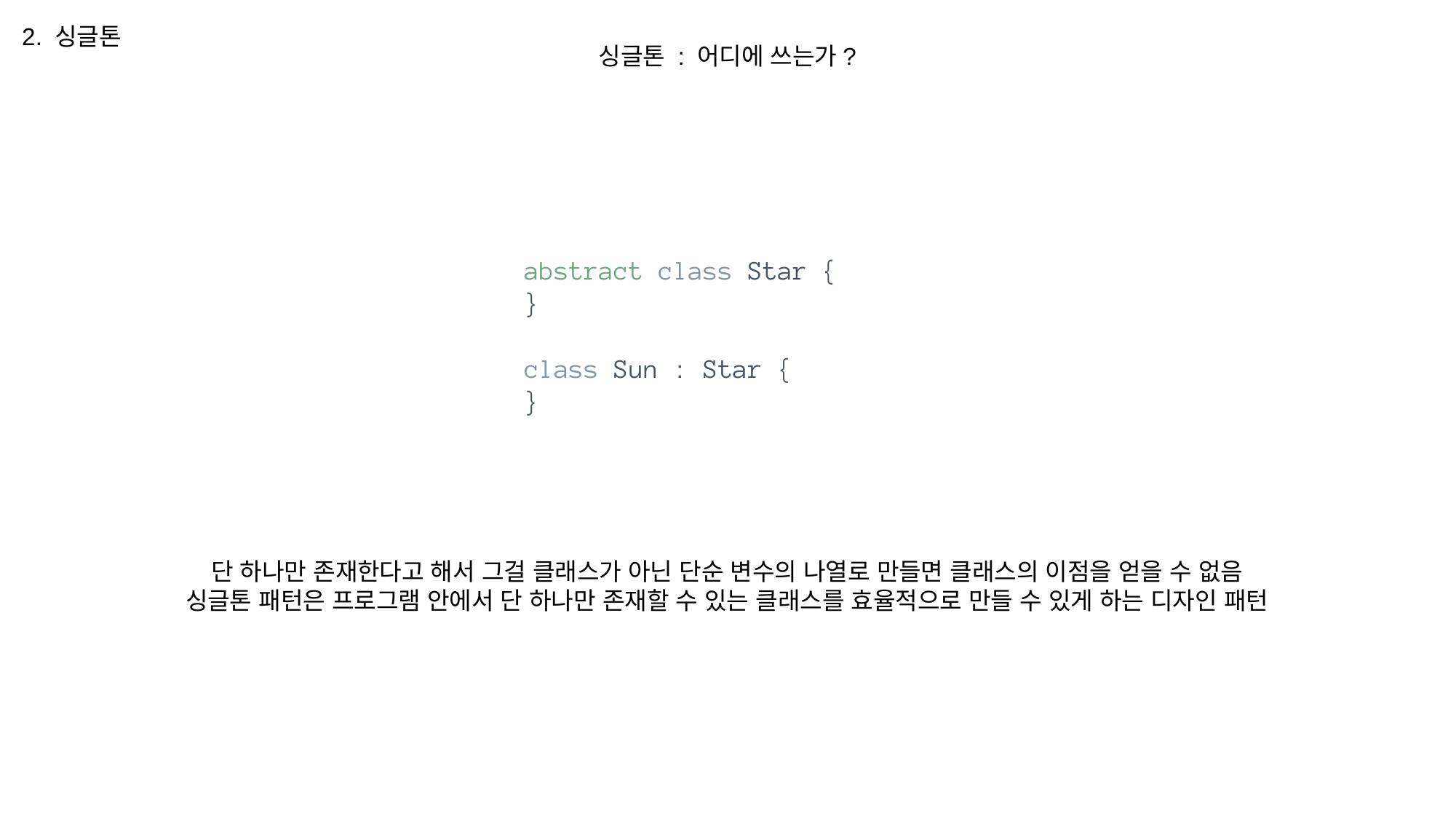

2. 싱글톤
싱글톤 : 어디에 쓰는가?
abstract class Star {
}
class Sun : Star {
}
단 하나만 존재한다고 해서 그걸 클래스가 아닌 단순 변수의 나열로 만들면 클래스의 이점을 얻을 수 없음
싱글톤 패턴은 프로그램 안에서 단 하나만 존재할 수 있는 클래스를 효율적으로 만들 수 있게 하는 디자인 패턴